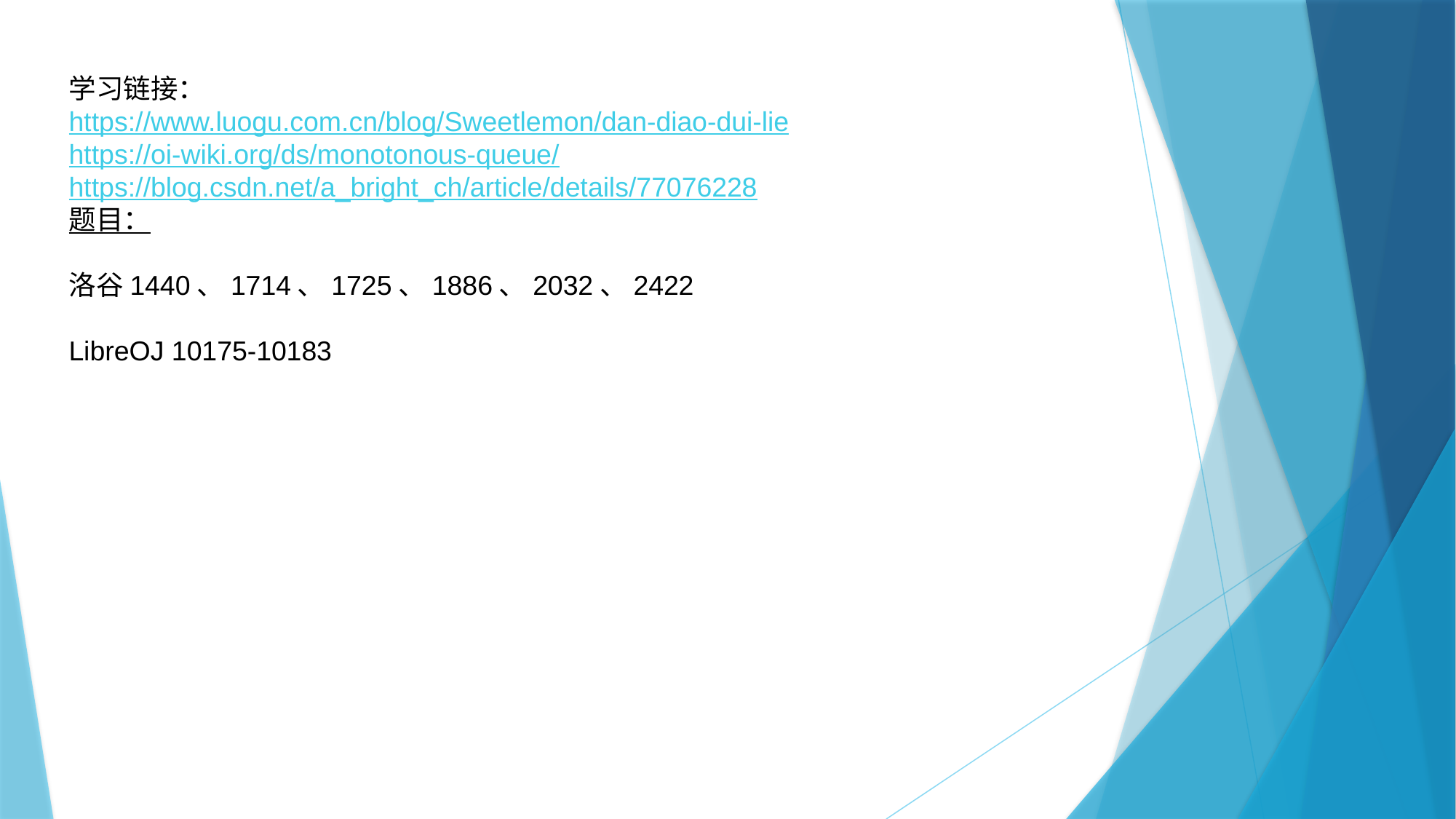

学习链接：
https://www.luogu.com.cn/blog/Sweetlemon/dan-diao-dui-lie
https://oi-wiki.org/ds/monotonous-queue/
https://blog.csdn.net/a_bright_ch/article/details/77076228
题目：

洛谷1440、1714、1725、1886、2032、2422

LibreOJ 10175-10183